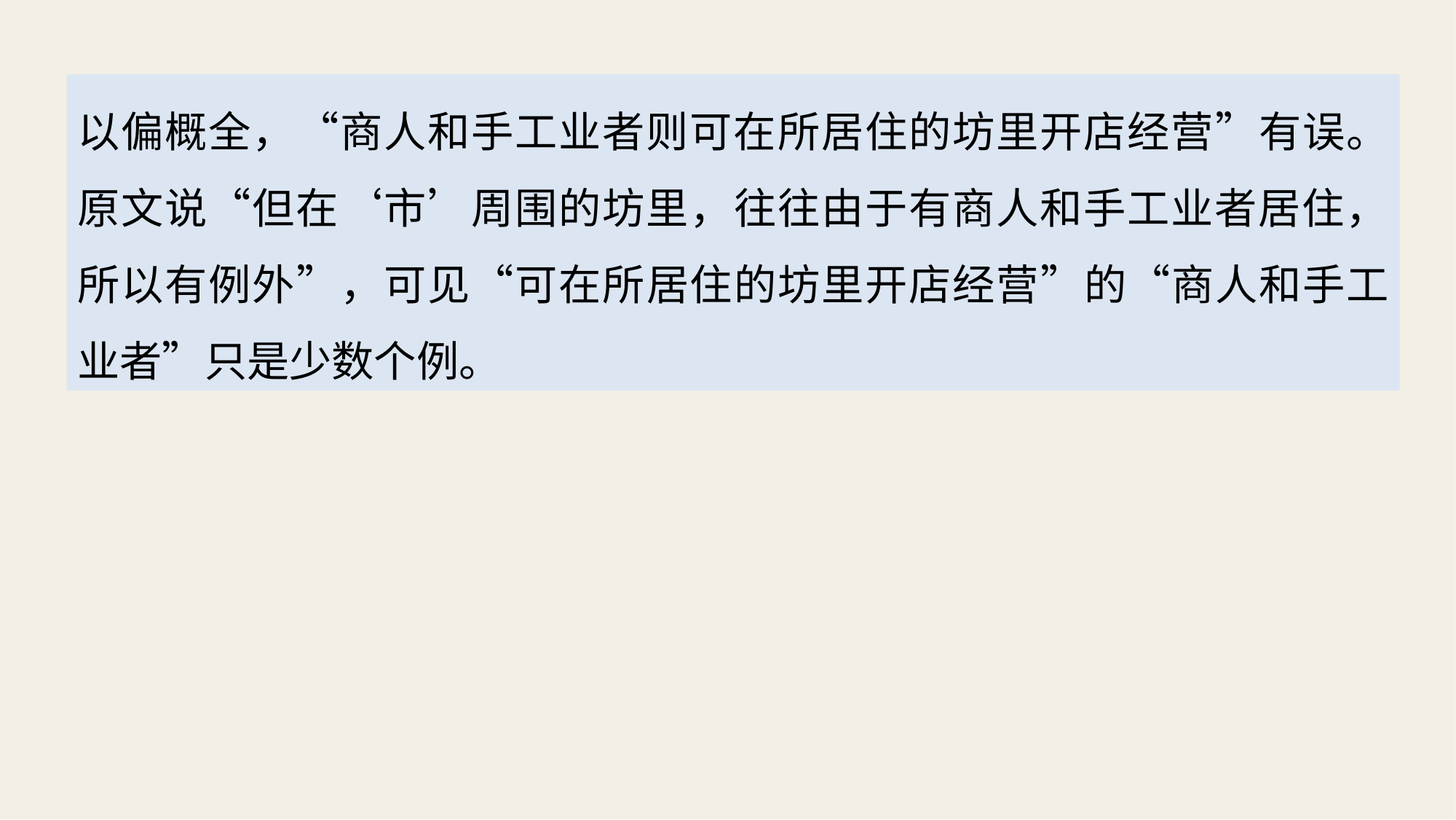

以偏概全，“商人和手工业者则可在所居住的坊里开店经营”有误。原文说“但在‘市’周围的坊里，往往由于有商人和手工业者居住，所以有例外”，可见“可在所居住的坊里开店经营”的“商人和手工业者”只是少数个例。